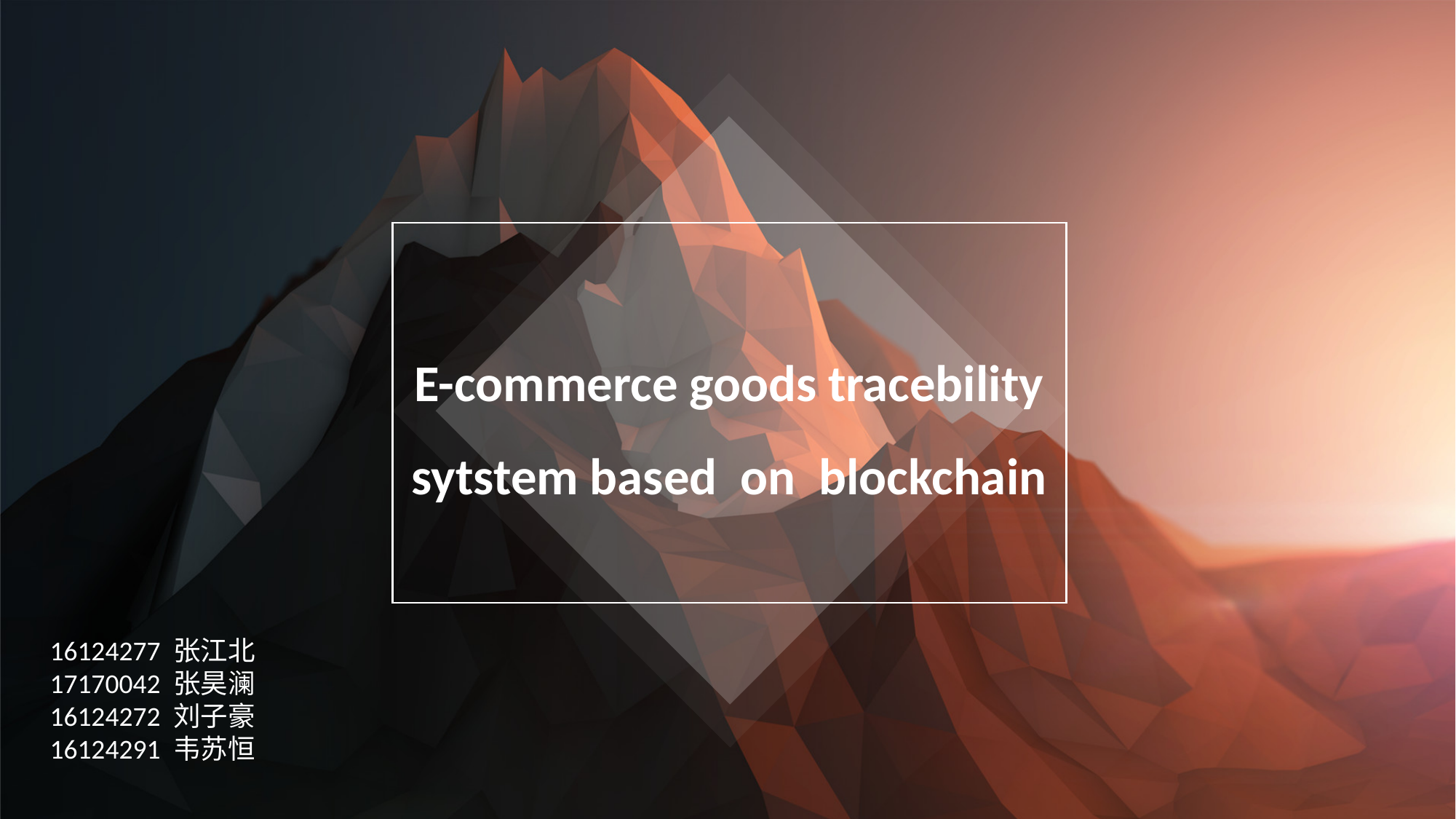

E-commerce goods tracebility sytstem based  on  blockchain
16124277 张江北
17170042 张昊澜
16124272 刘子豪
16124291 韦苏恒